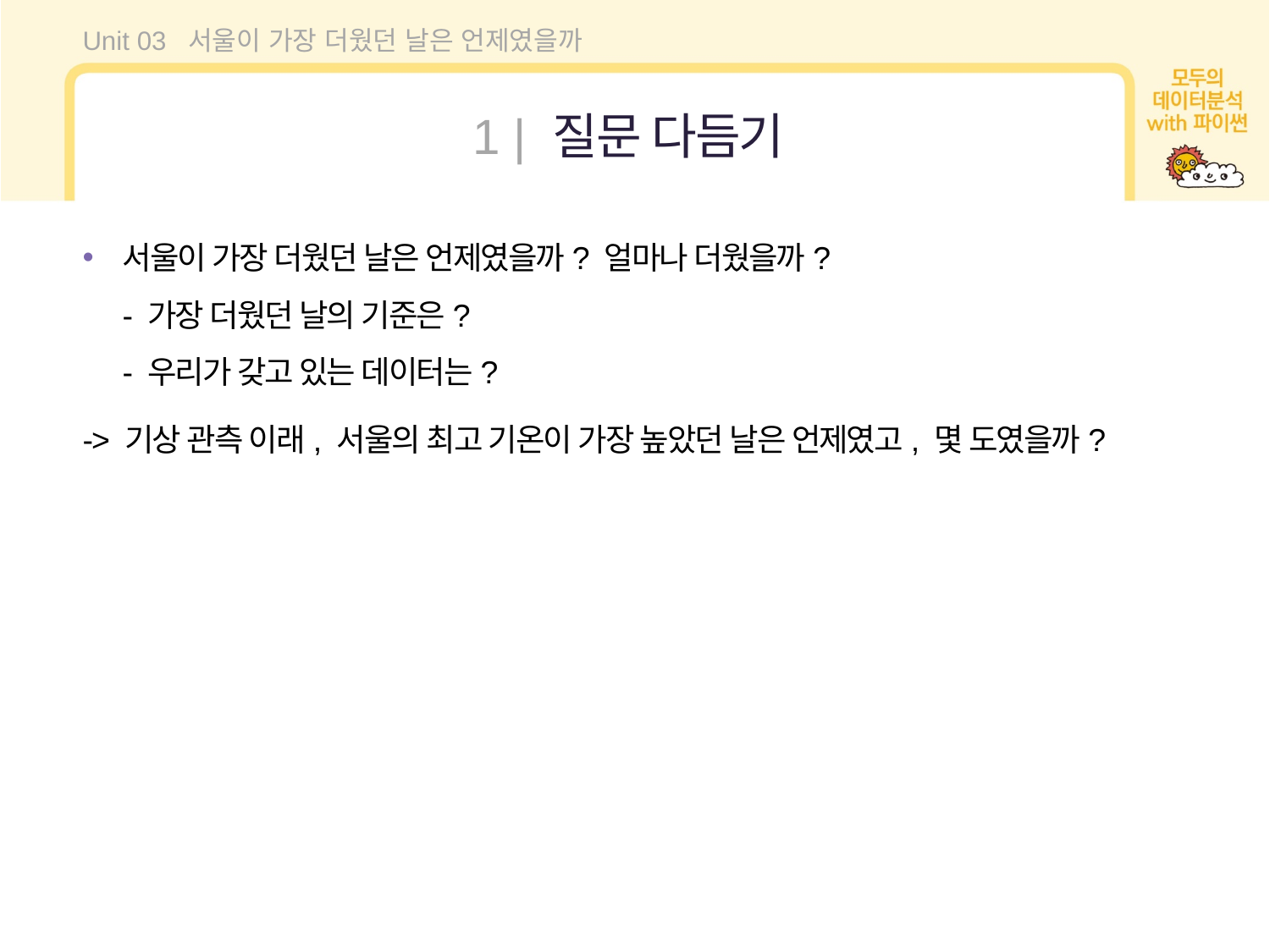

Unit 03  서울이 가장 더웠던 날은 언제였을까
1 | 질문 다듬기
서울이 가장 더웠던 날은 언제였을까? 얼마나 더웠을까?
- 가장 더웠던 날의 기준은?
- 우리가 갖고 있는 데이터는?
-> 기상 관측 이래, 서울의 최고 기온이 가장 높았던 날은 언제였고, 몇 도였을까?